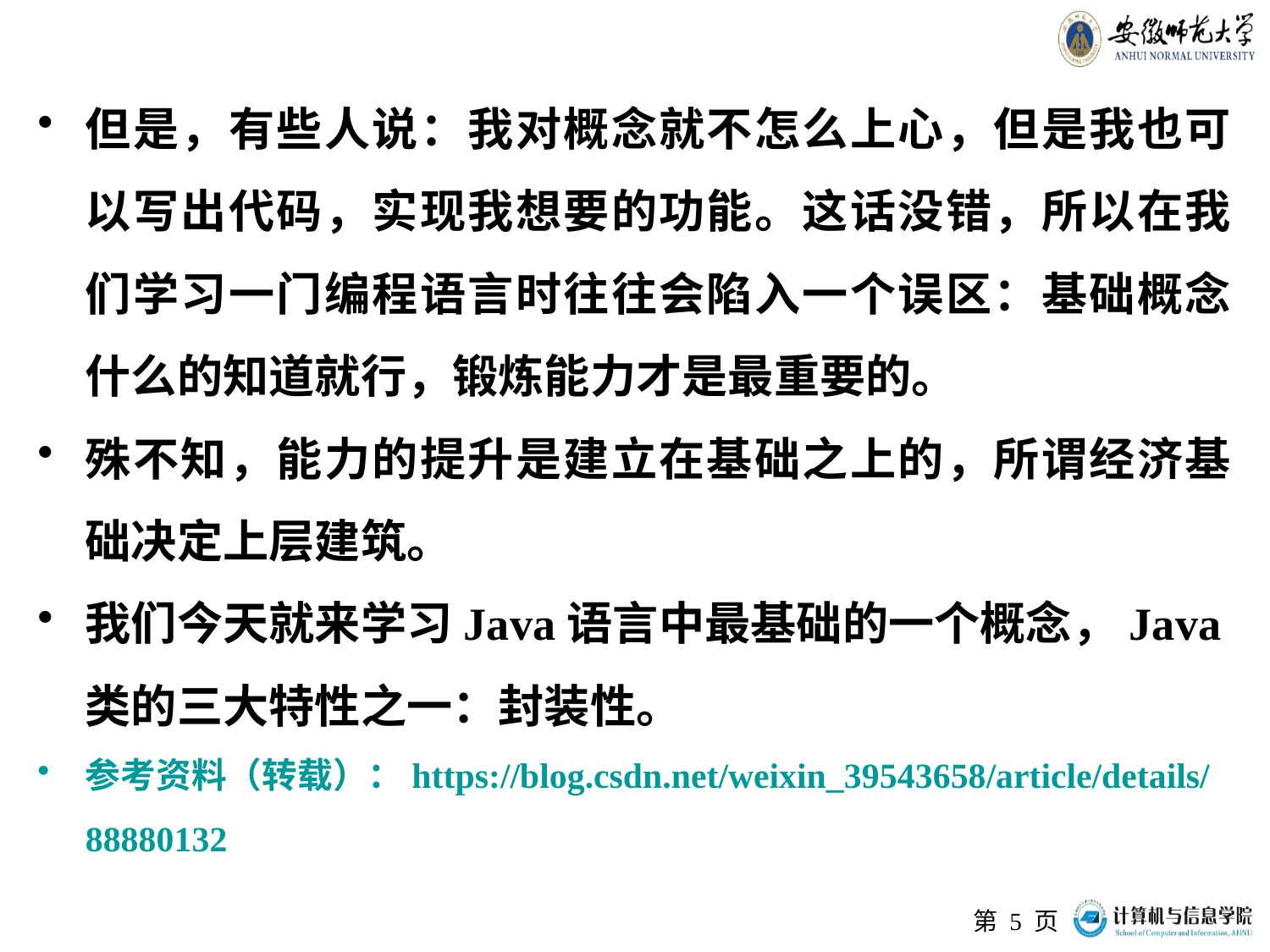

但是，有些人说：我对概念就不怎么上心，但是我也可以写出代码，实现我想要的功能。这话没错，所以在我们学习一门编程语言时往往会陷入一个误区：基础概念什么的知道就行，锻炼能力才是最重要的。
殊不知，能力的提升是建立在基础之上的，所谓经济基础决定上层建筑。
我们今天就来学习Java语言中最基础的一个概念，Java类的三大特性之一：封装性。
参考资料（转载）：https://blog.csdn.net/weixin_39543658/article/details/88880132

第 5 页